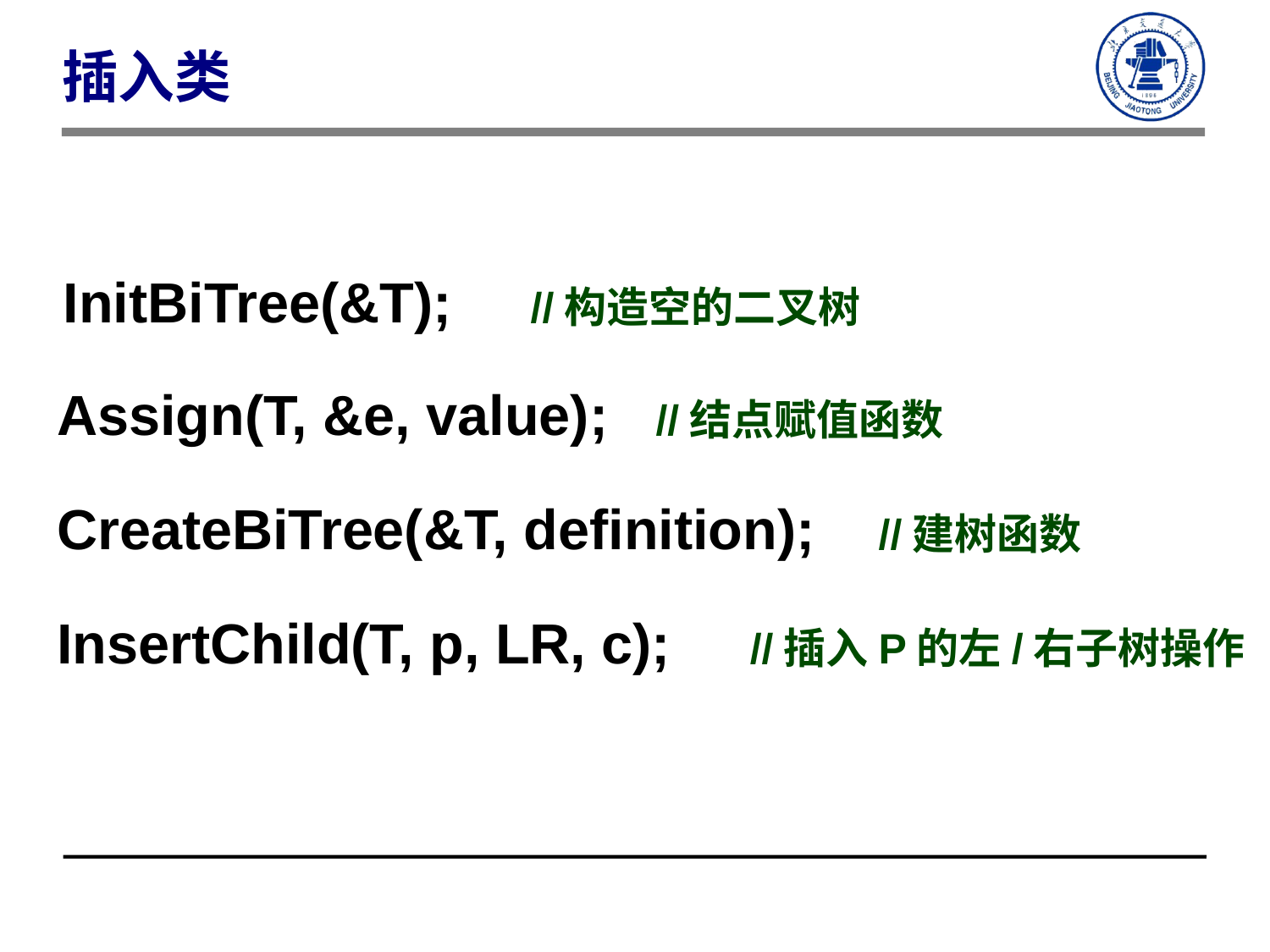

插入类
     InitBiTree(&T);     //构造空的二叉树
   Assign(T, &e, value);   //结点赋值函数
   CreateBiTree(&T, definition);    //建树函数
   InsertChild(T, p, LR, c);     //插入P的左/右子树操作